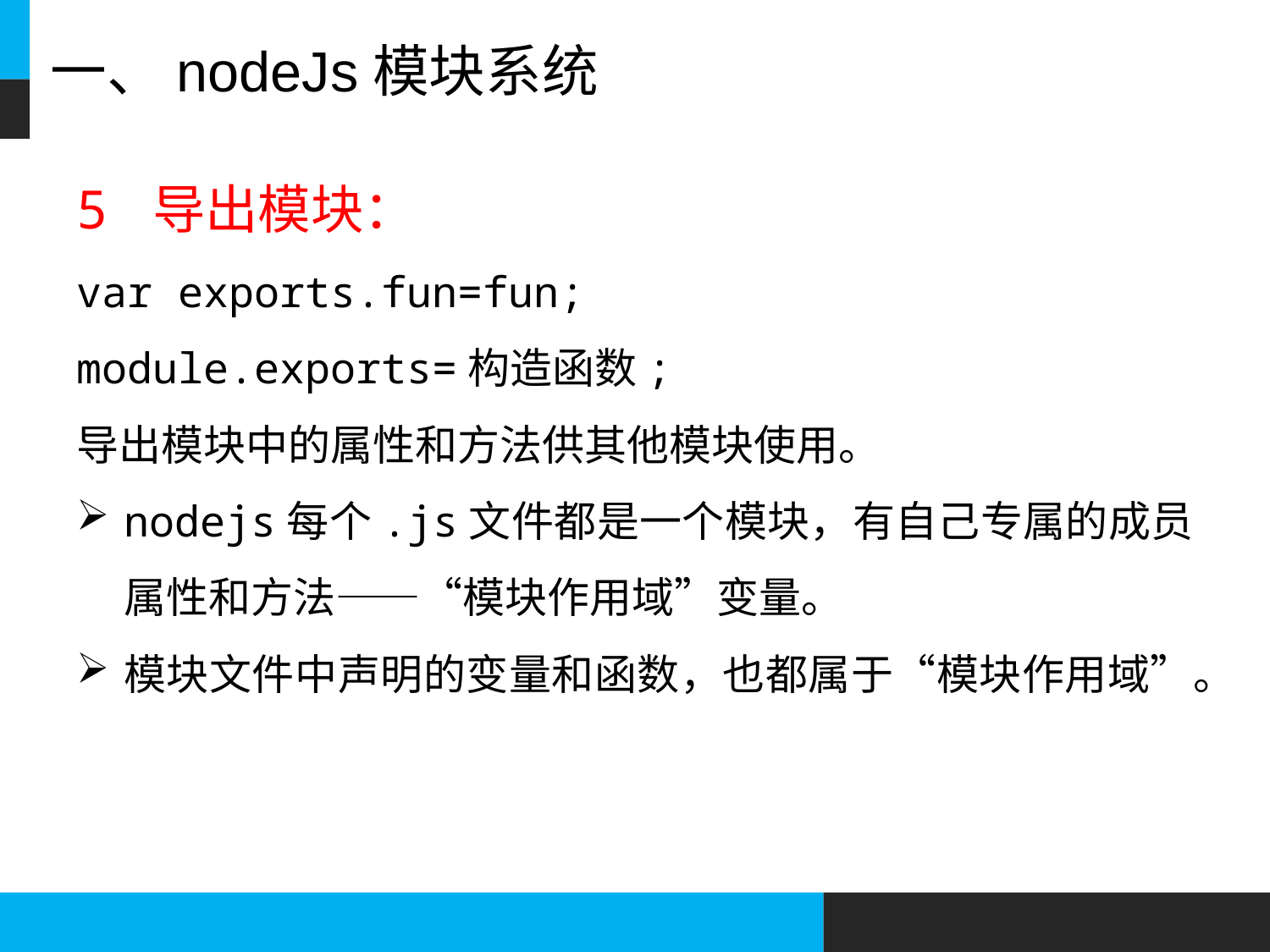

# 一、nodeJs模块系统
5 导出模块：
var exports.fun=fun;
module.exports=构造函数;
导出模块中的属性和方法供其他模块使用。
nodejs每个.js文件都是一个模块，有自己专属的成员属性和方法——“模块作用域”变量。
模块文件中声明的变量和函数，也都属于“模块作用域”。